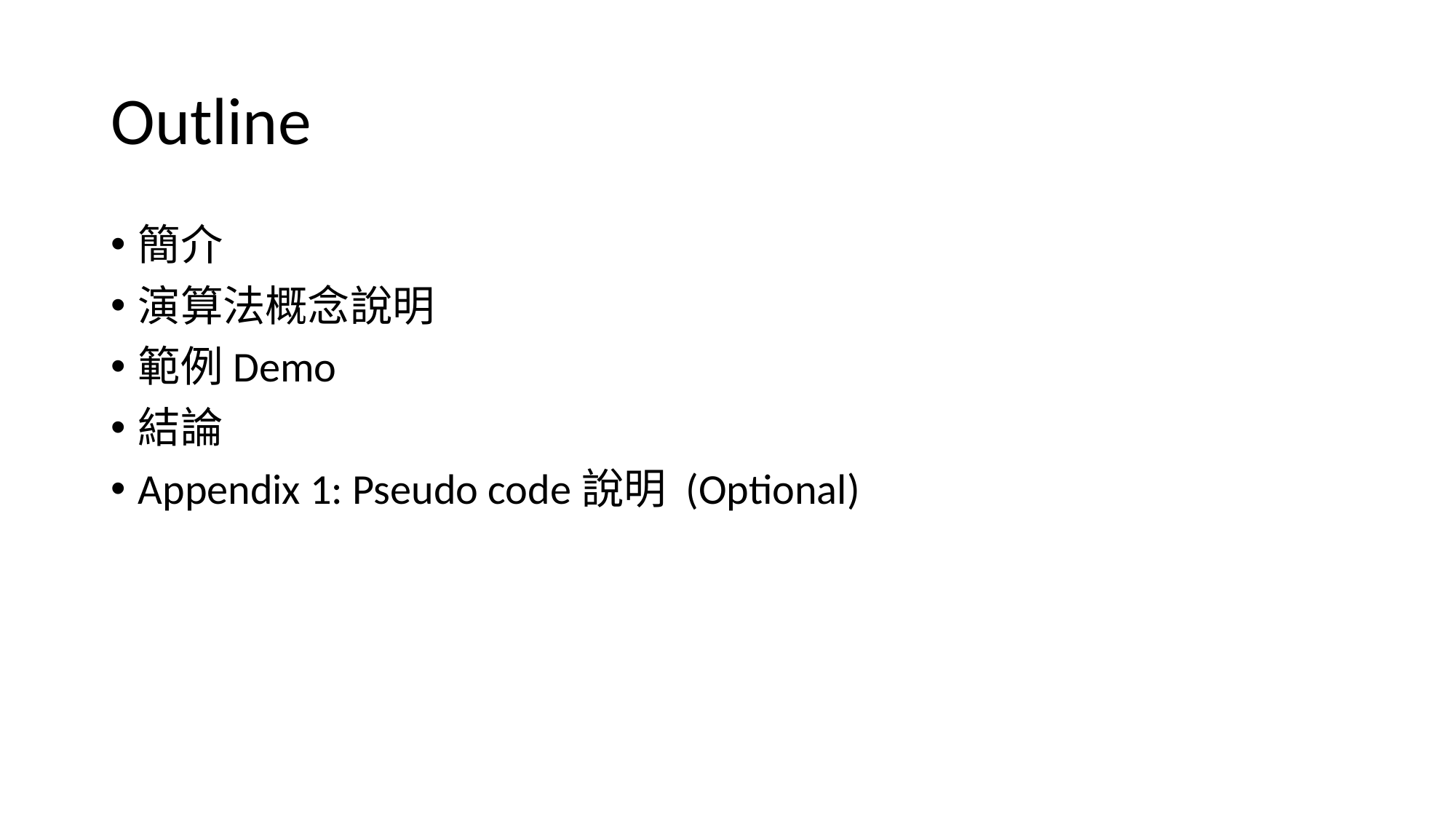

# Outline
簡介
演算法概念說明
範例Demo
結論
Appendix 1: Pseudo code說明 (Optional)